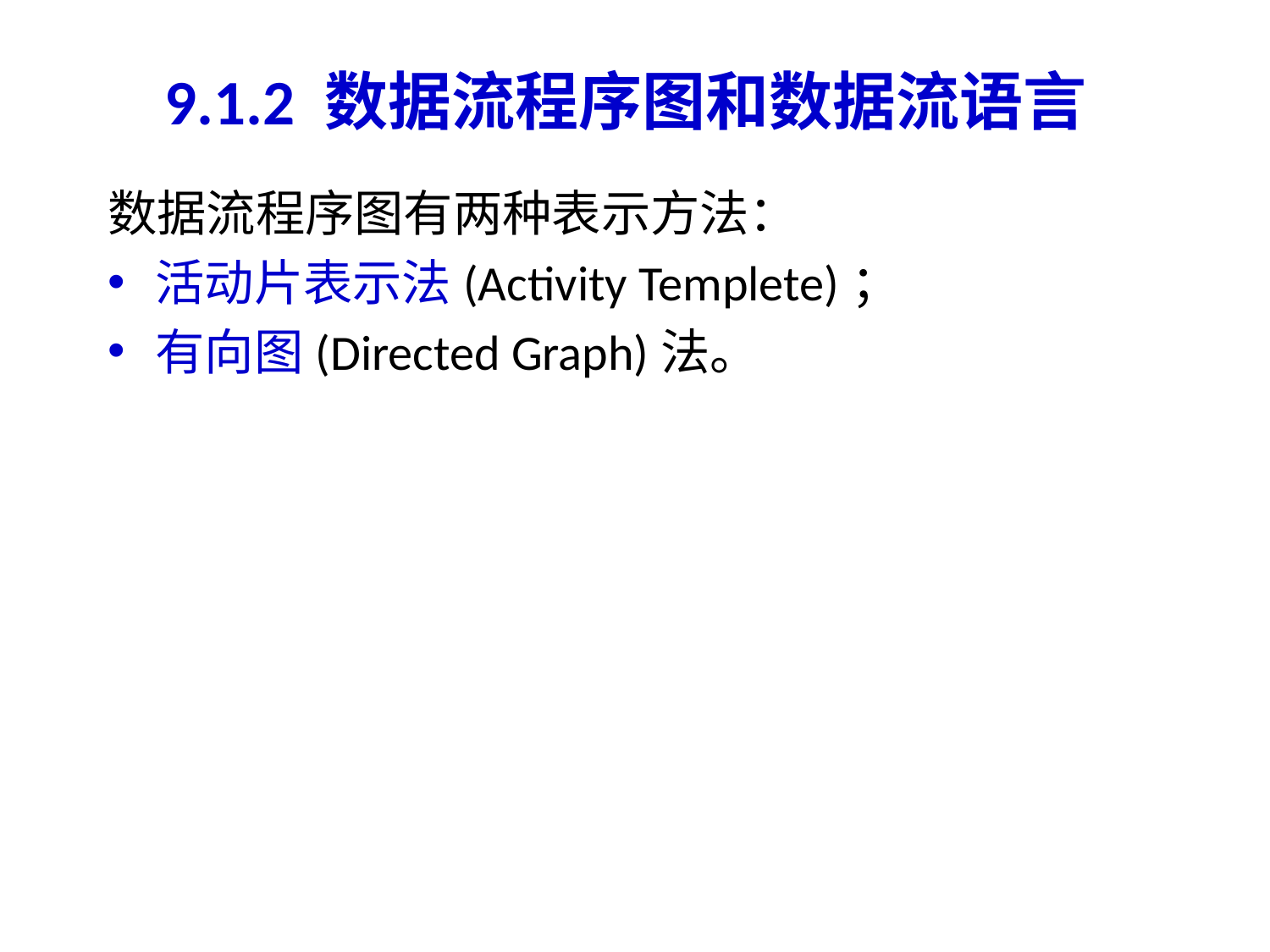

# 9.1.2 数据流程序图和数据流语言
数据流程序图有两种表示方法：
活动片表示法(Activity Templete)；
有向图(Directed Graph)法。